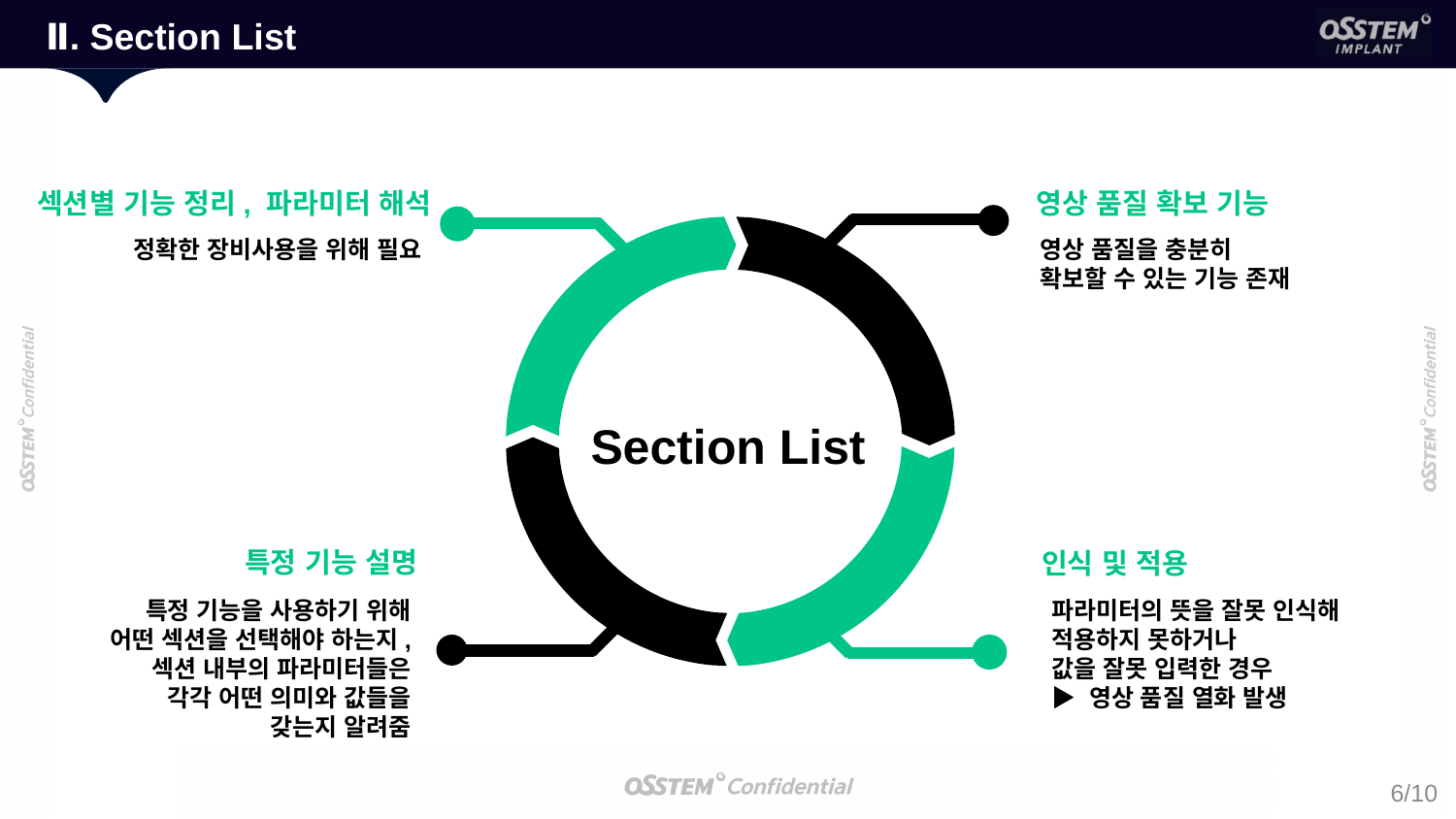

Ⅱ. Section List
섹션별 기능 정리, 파라미터 해석
영상 품질 확보 기능

Section List

정확한 장비사용을 위해 필요
영상 품질을 충분히
확보할 수 있는 기능 존재
특정 기능 설명
인식 및 적용
특정 기능을 사용하기 위해
어떤 섹션을 선택해야 하는지,
섹션 내부의 파라미터들은
각각 어떤 의미와 값들을
갖는지 알려줌
파라미터의 뜻을 잘못 인식해
적용하지 못하거나
값을 잘못 입력한 경우
▶ 영상 품질 열화 발생